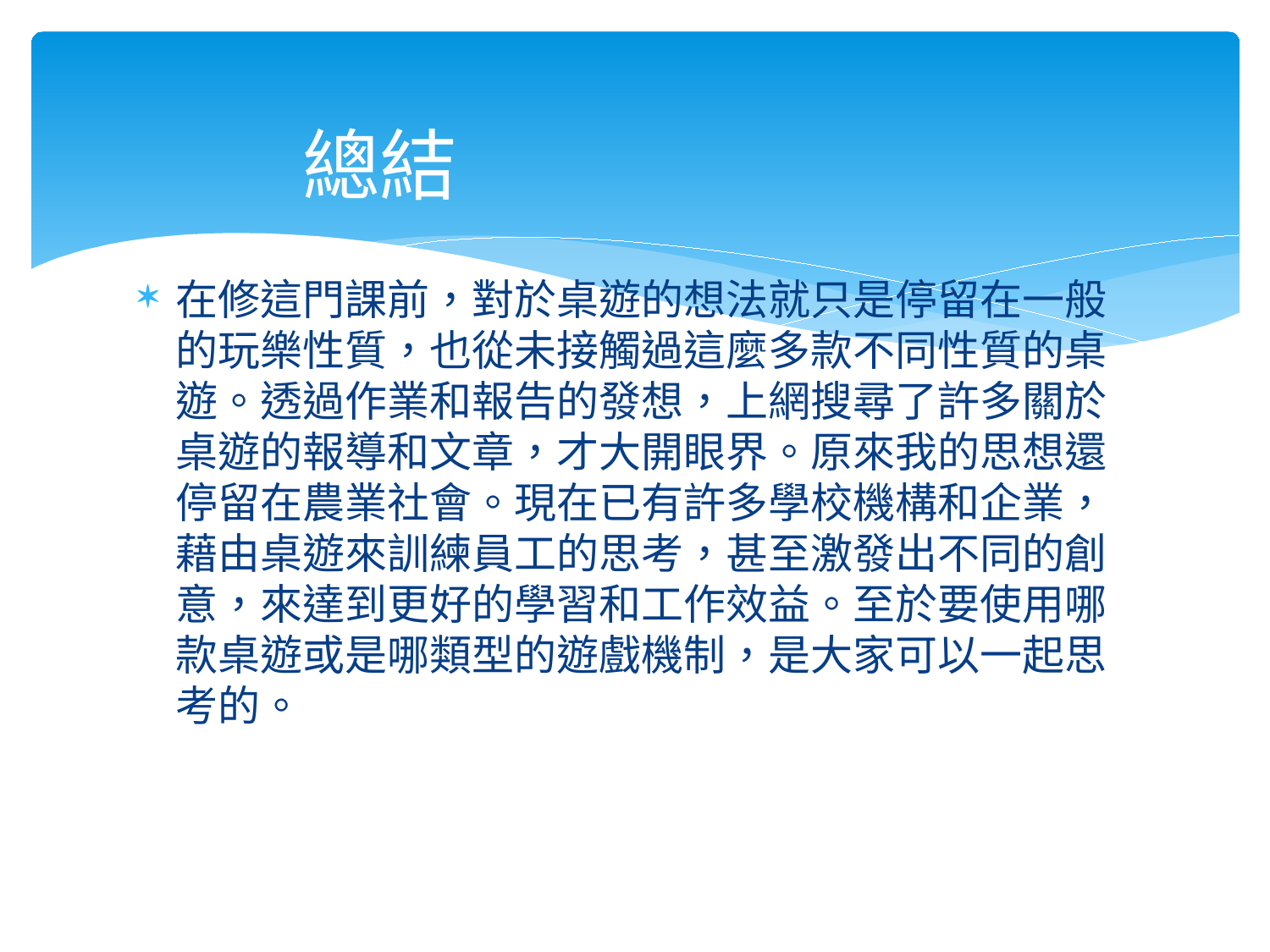

# 總結
在修這門課前，對於桌遊的想法就只是停留在一般的玩樂性質，也從未接觸過這麼多款不同性質的桌遊。透過作業和報告的發想，上網搜尋了許多關於桌遊的報導和文章，才大開眼界。原來我的思想還停留在農業社會。現在已有許多學校機構和企業，藉由桌遊來訓練員工的思考，甚至激發出不同的創意，來達到更好的學習和工作效益。至於要使用哪款桌遊或是哪類型的遊戲機制，是大家可以一起思考的。